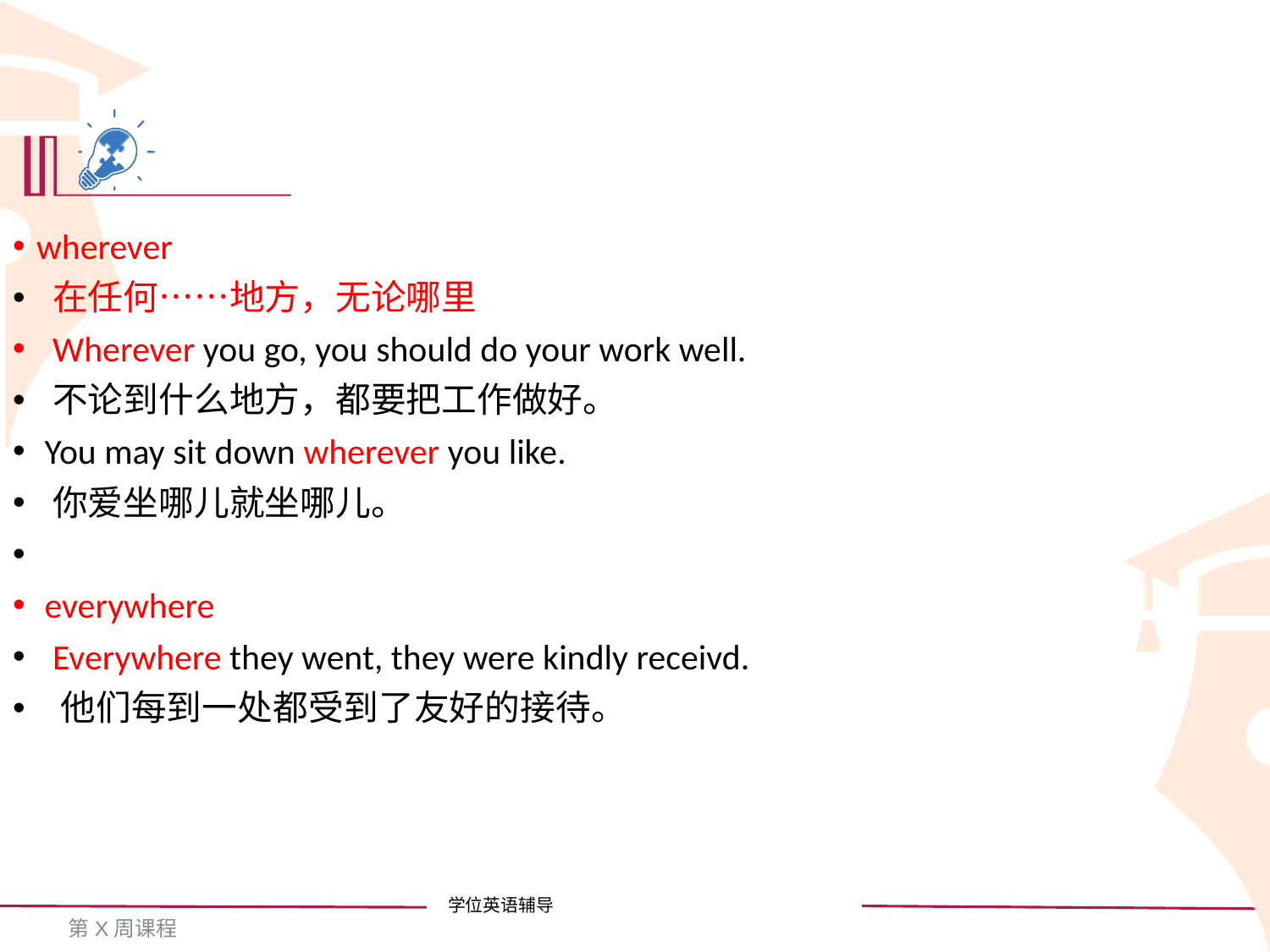

wherever
 在任何……地方，无论哪里
  Wherever you go, you should do your work well.
 不论到什么地方，都要把工作做好。
 You may sit down wherever you like.
 你爱坐哪儿就坐哪儿。

 everywhere
  Everywhere they went, they were kindly receivd.
  他们每到一处都受到了友好的接待。